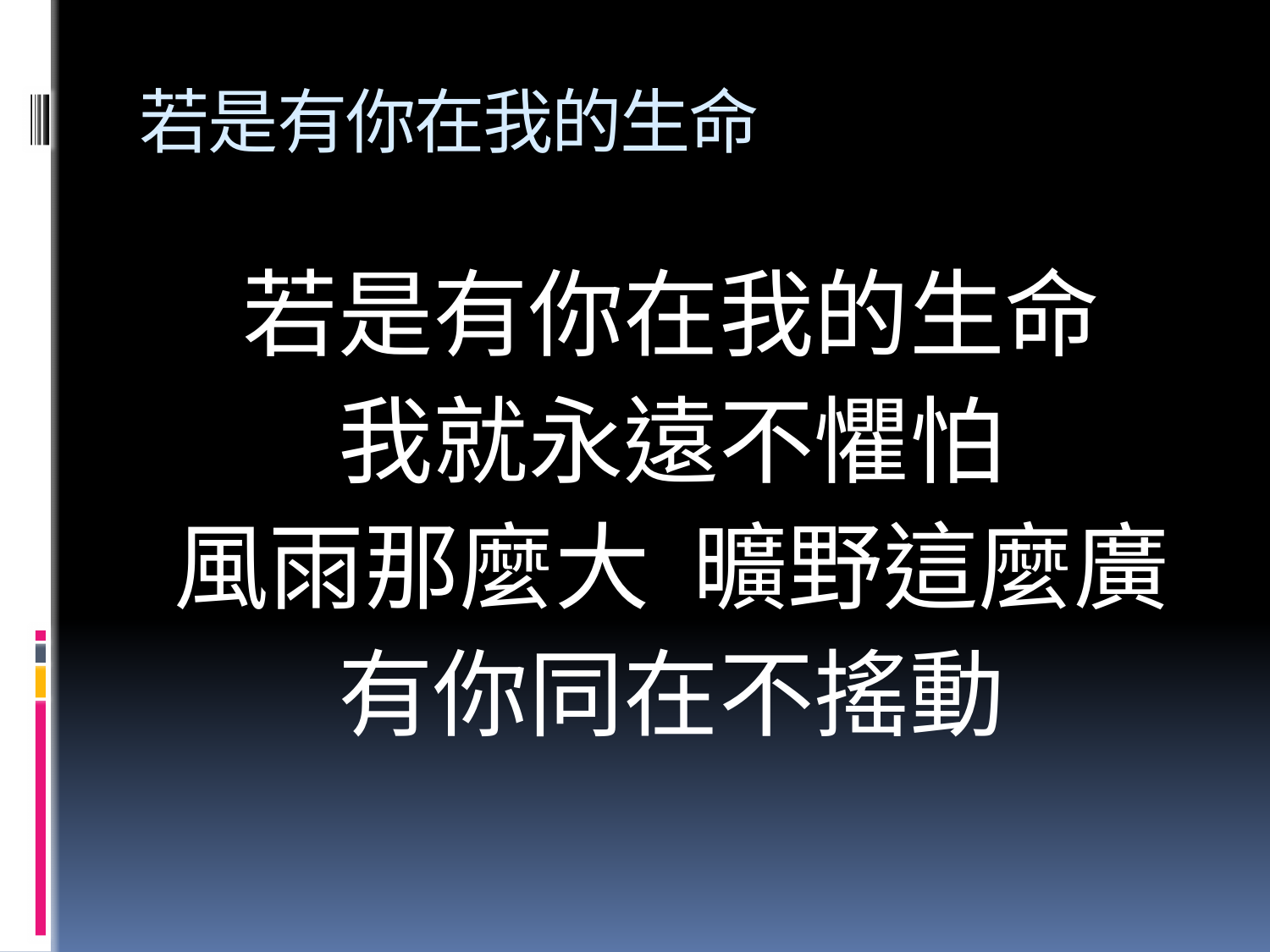

# 若是有你在我的生命
若是有你在我的生命
我就永遠不懼怕
風雨那麼大  曠野這麼廣
有你同在不搖動